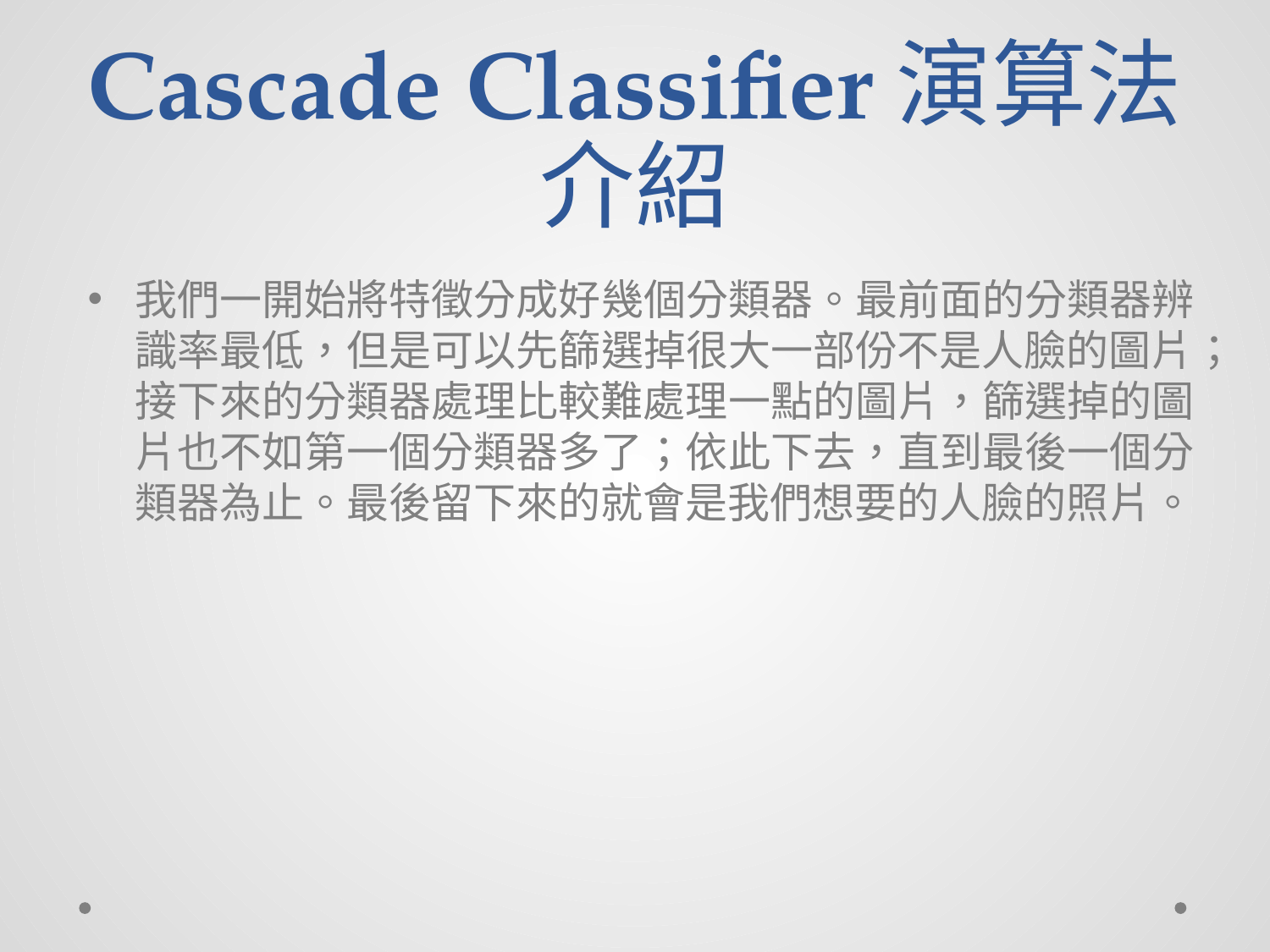

# Cascade Classifier演算法介紹
我們一開始將特徵分成好幾個分類器。最前面的分類器辨識率最低，但是可以先篩選掉很大一部份不是人臉的圖片；接下來的分類器處理比較難處理一點的圖片，篩選掉的圖片也不如第一個分類器多了；依此下去，直到最後一個分類器為止。最後留下來的就會是我們想要的人臉的照片。